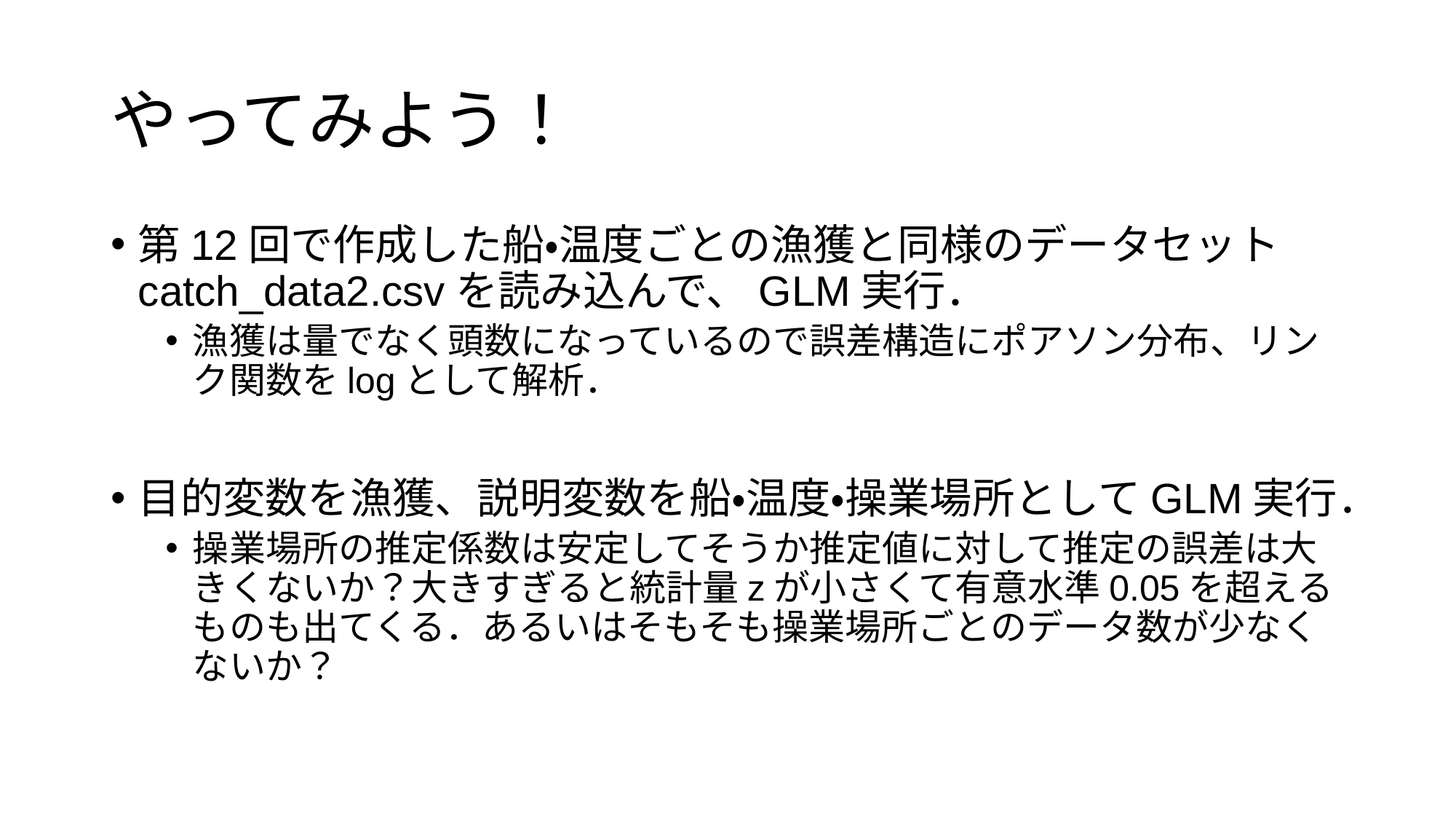

# やってみよう！
第12回で作成した船・温度ごとの漁獲と同様のデータセットcatch_data2.csvを読み込んで、GLM実行．
漁獲は量でなく頭数になっているので誤差構造にポアソン分布、リンク関数をlogとして解析．

目的変数を漁獲、説明変数を船・温度・操業場所としてGLM実行．
操業場所の推定係数は安定してそうか推定値に対して推定の誤差は大きくないか？大きすぎると統計量zが小さくて有意水準0.05を超えるものも出てくる．あるいはそもそも操業場所ごとのデータ数が少なくないか？